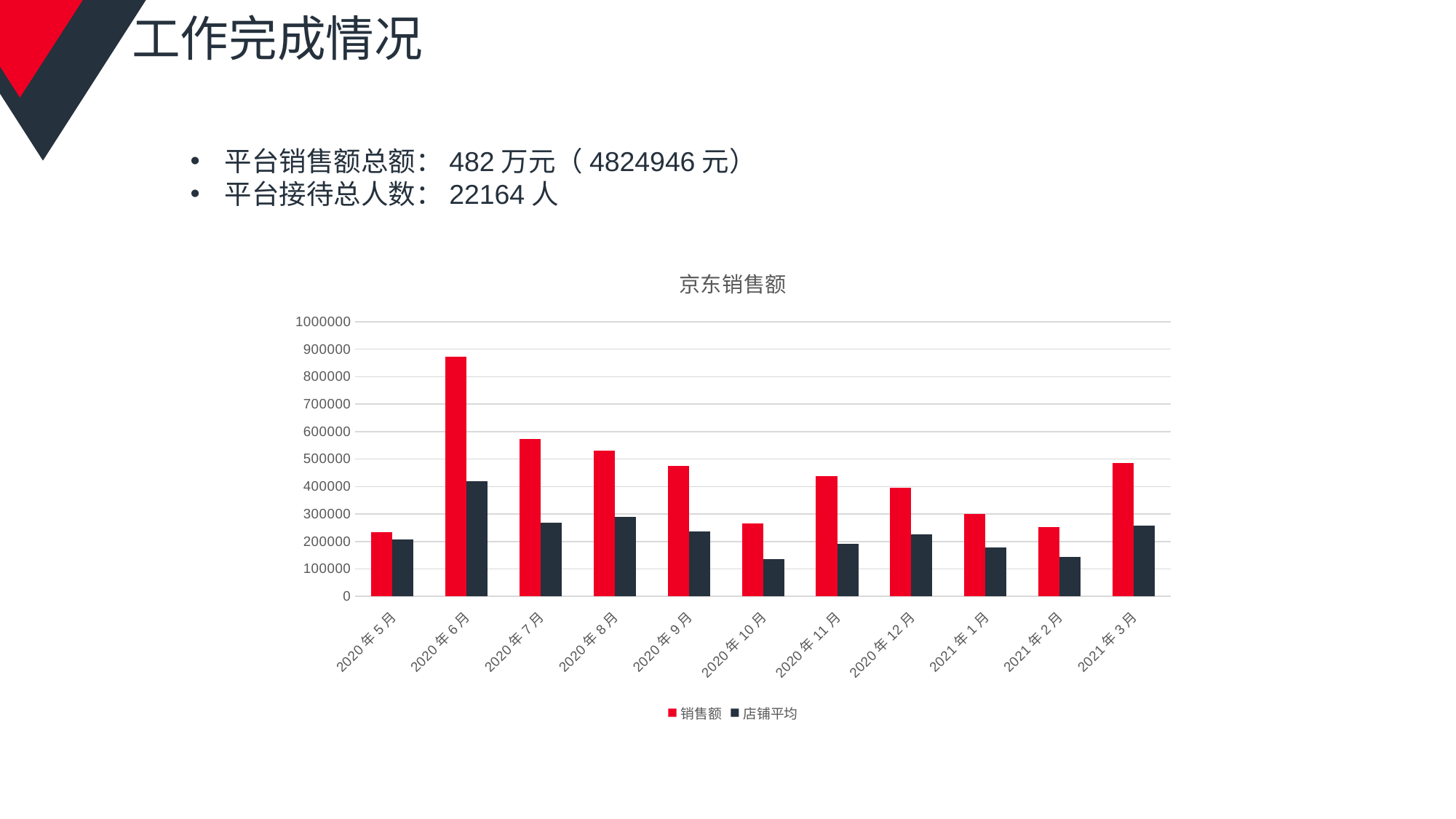

平台销售额总额：482万元（4824946元）
平台接待总人数：22164人
# 工作完成情况

### Chart: 京东销售额

| Category | 销售额 | 店铺平均 |
|---|---|---|
| 43952 | 233268.8 | 206461.0 |
| 43983 | 872111.9 | 419501.2 |
| 44013 | 572376.0 | 269417.6 |
| 44044 | 532004.3 | 288506.4 |
| 44075 | 474271.6 | 236700.9 |
| 44105 | 264293.2 | 136074.3 |
| 44136 | 438160.3 | 191333.6 |
| 44166 | 396076.2 | 224791.8 |
| 44197 | 300294.5 | 177851.0 |
| 44228 | 252341.5 | 143546.7 |
| 44256 | 484993.5 | 257011.9 |